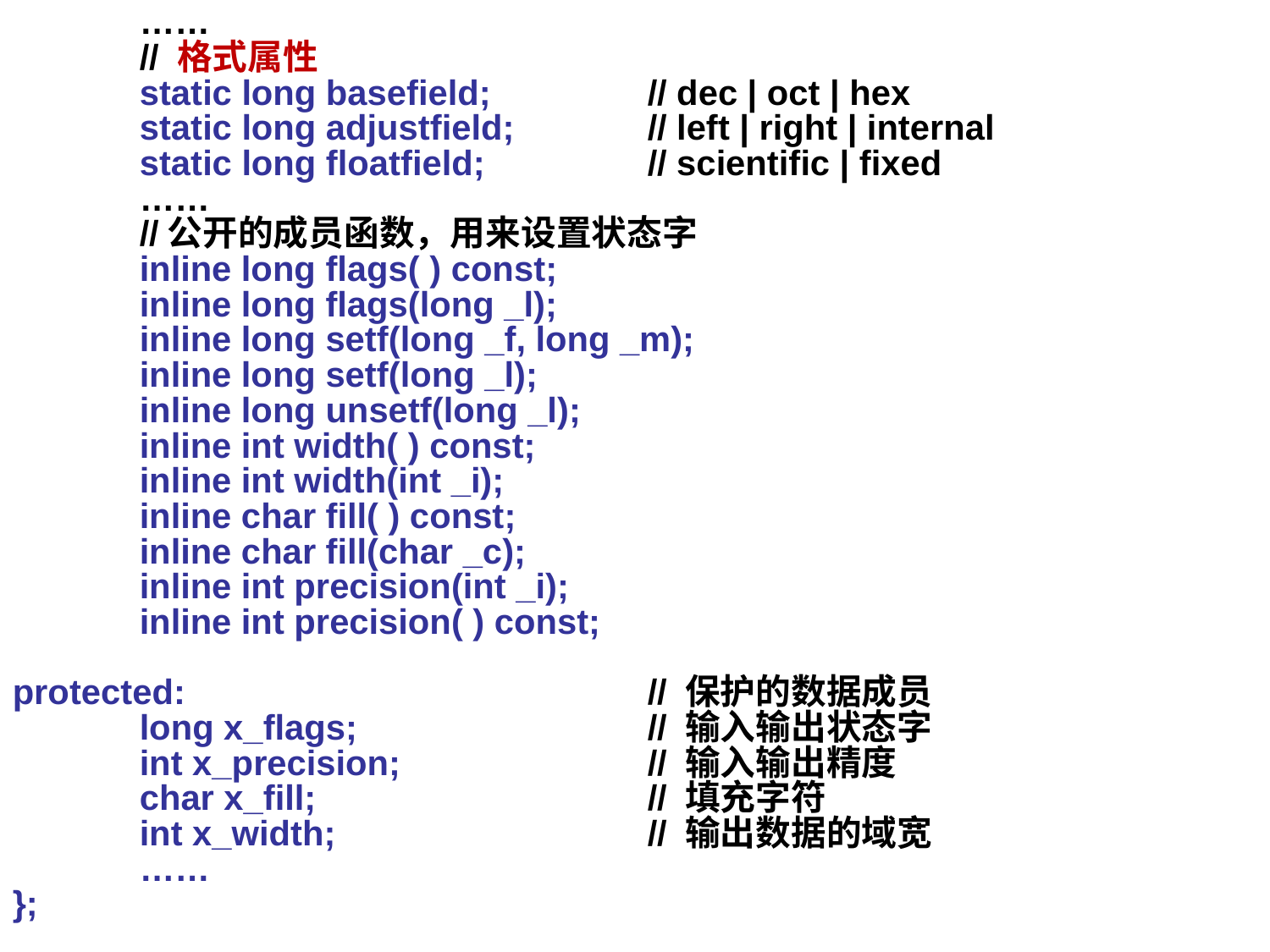

……
	// 格式属性
	static long basefield;    	// dec | oct | hex
	static long adjustfield;  	// left | right | internal
	static long floatfield;   		// scientific | fixed
	……
	//公开的成员函数，用来设置状态字
	inline long flags( ) const;
	inline long flags(long _l);
	inline long setf(long _f, long _m);
	inline long setf(long _l);
	inline long unsetf(long _l);
	inline int width( ) const;
	inline int width(int _i);
	inline char fill( ) const;
	inline char fill(char _c);
	inline int precision(int _i);
	inline int precision( ) const;

protected:				// 保护的数据成员
	long x_flags;			// 输入输出状态字
	int x_precision;    		// 输入输出精度
	char x_fill;			// 填充字符
	int x_width;			// 输出数据的域宽
	……
};